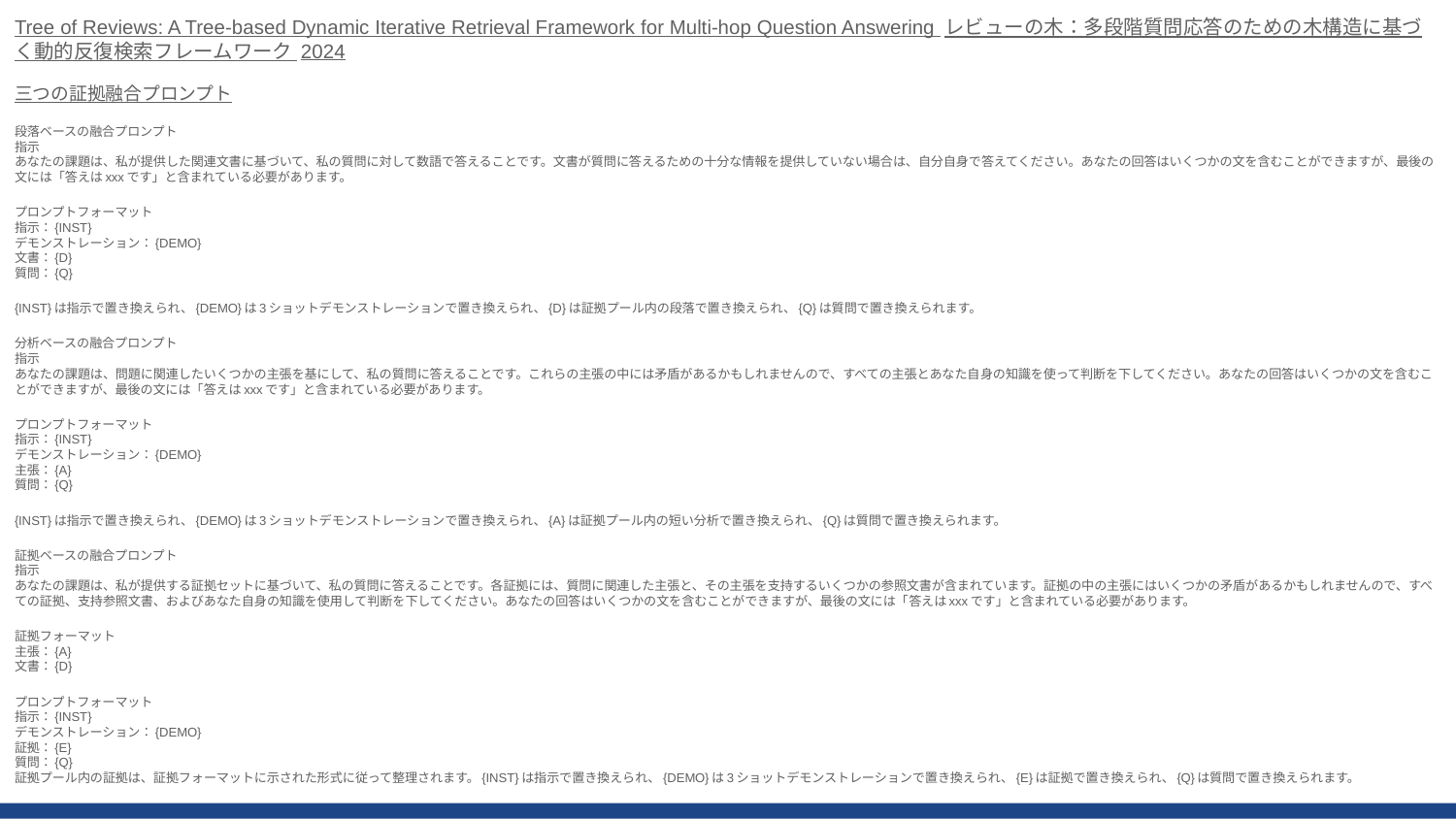

Tree of Reviews: A Tree-based Dynamic Iterative Retrieval Framework for Multi-hop Question Answering レビューの木：多段階質問応答のための木構造に基づく動的反復検索フレームワーク 2024
三つの証拠融合プロンプト
段落ベースの融合プロンプト
指示
あなたの課題は、私が提供した関連文書に基づいて、私の質問に対して数語で答えることです。文書が質問に答えるための十分な情報を提供していない場合は、自分自身で答えてください。あなたの回答はいくつかの文を含むことができますが、最後の文には「答えはxxxです」と含まれている必要があります。
プロンプトフォーマット
指示：{INST}
デモンストレーション：{DEMO}
文書：{D}
質問：{Q}
{INST}は指示で置き換えられ、{DEMO}は3ショットデモンストレーションで置き換えられ、{D}は証拠プール内の段落で置き換えられ、{Q}は質問で置き換えられます。
分析ベースの融合プロンプト
指示
あなたの課題は、問題に関連したいくつかの主張を基にして、私の質問に答えることです。これらの主張の中には矛盾があるかもしれませんので、すべての主張とあなた自身の知識を使って判断を下してください。あなたの回答はいくつかの文を含むことができますが、最後の文には「答えはxxxです」と含まれている必要があります。
プロンプトフォーマット
指示：{INST}
デモンストレーション：{DEMO}
主張：{A}
質問：{Q}
{INST}は指示で置き換えられ、{DEMO}は3ショットデモンストレーションで置き換えられ、{A}は証拠プール内の短い分析で置き換えられ、{Q}は質問で置き換えられます。
証拠ベースの融合プロンプト
指示
あなたの課題は、私が提供する証拠セットに基づいて、私の質問に答えることです。各証拠には、質問に関連した主張と、その主張を支持するいくつかの参照文書が含まれています。証拠の中の主張にはいくつかの矛盾があるかもしれませんので、すべての証拠、支持参照文書、およびあなた自身の知識を使用して判断を下してください。あなたの回答はいくつかの文を含むことができますが、最後の文には「答えはxxxです」と含まれている必要があります。
証拠フォーマット
主張：{A}
文書：{D}
プロンプトフォーマット
指示：{INST}
デモンストレーション：{DEMO}
証拠：{E}
質問：{Q}
証拠プール内の証拠は、証拠フォーマットに示された形式に従って整理されます。{INST}は指示で置き換えられ、{DEMO}は3ショットデモンストレーションで置き換えられ、{E}は証拠で置き換えられ、{Q}は質問で置き換えられます。